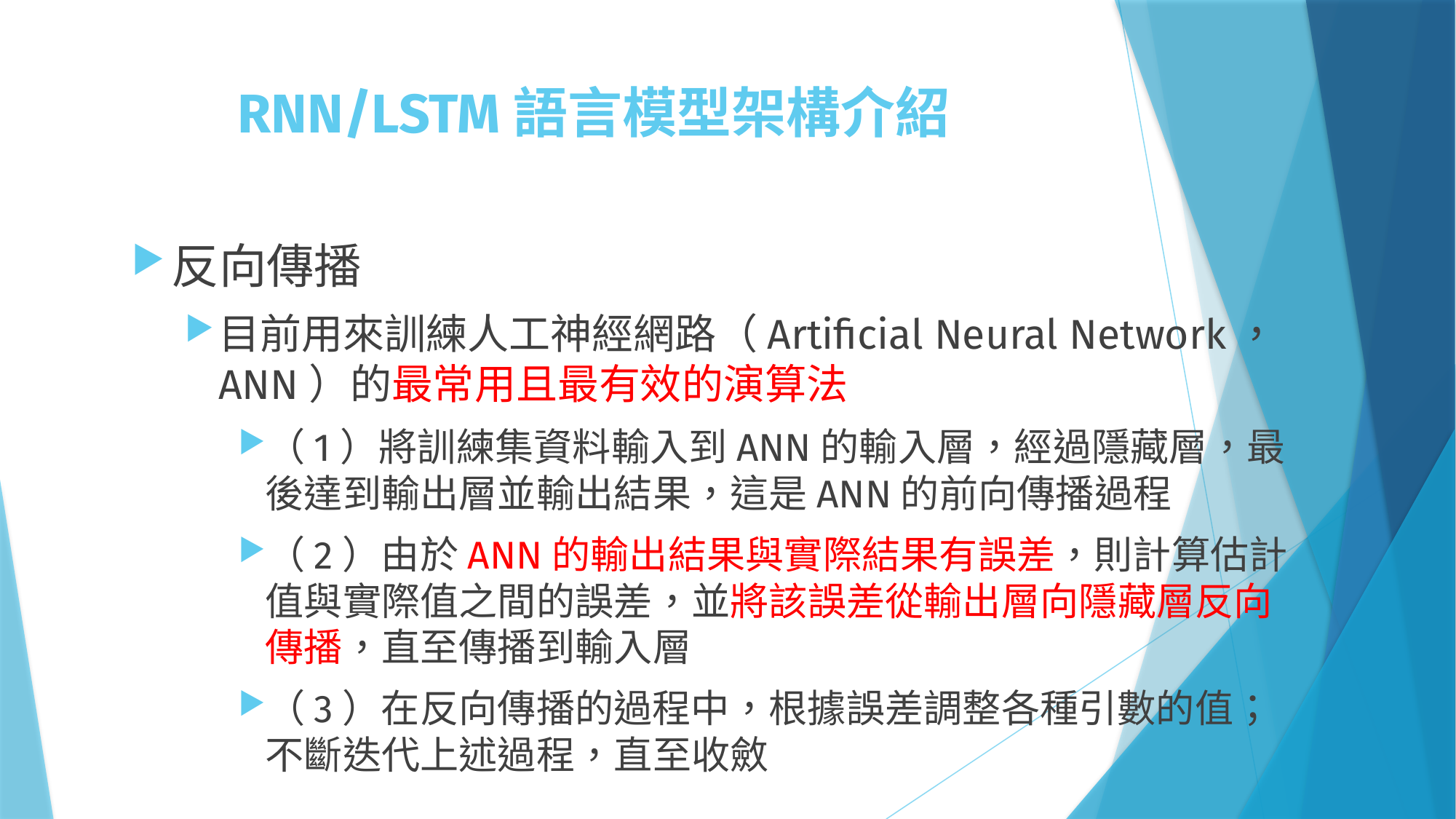

# RNN/LSTM語言模型架構介紹
反向傳播
目前用來訓練人工神經網路（Artificial Neural Network，ANN）的最常用且最有效的演算法
（1）將訓練集資料輸入到ANN的輸入層，經過隱藏層，最後達到輸出層並輸出結果，這是ANN的前向傳播過程
（2）由於ANN的輸出結果與實際結果有誤差，則計算估計值與實際值之間的誤差，並將該誤差從輸出層向隱藏層反向傳播，直至傳播到輸入層
（3）在反向傳播的過程中，根據誤差調整各種引數的值；不斷迭代上述過程，直至收斂